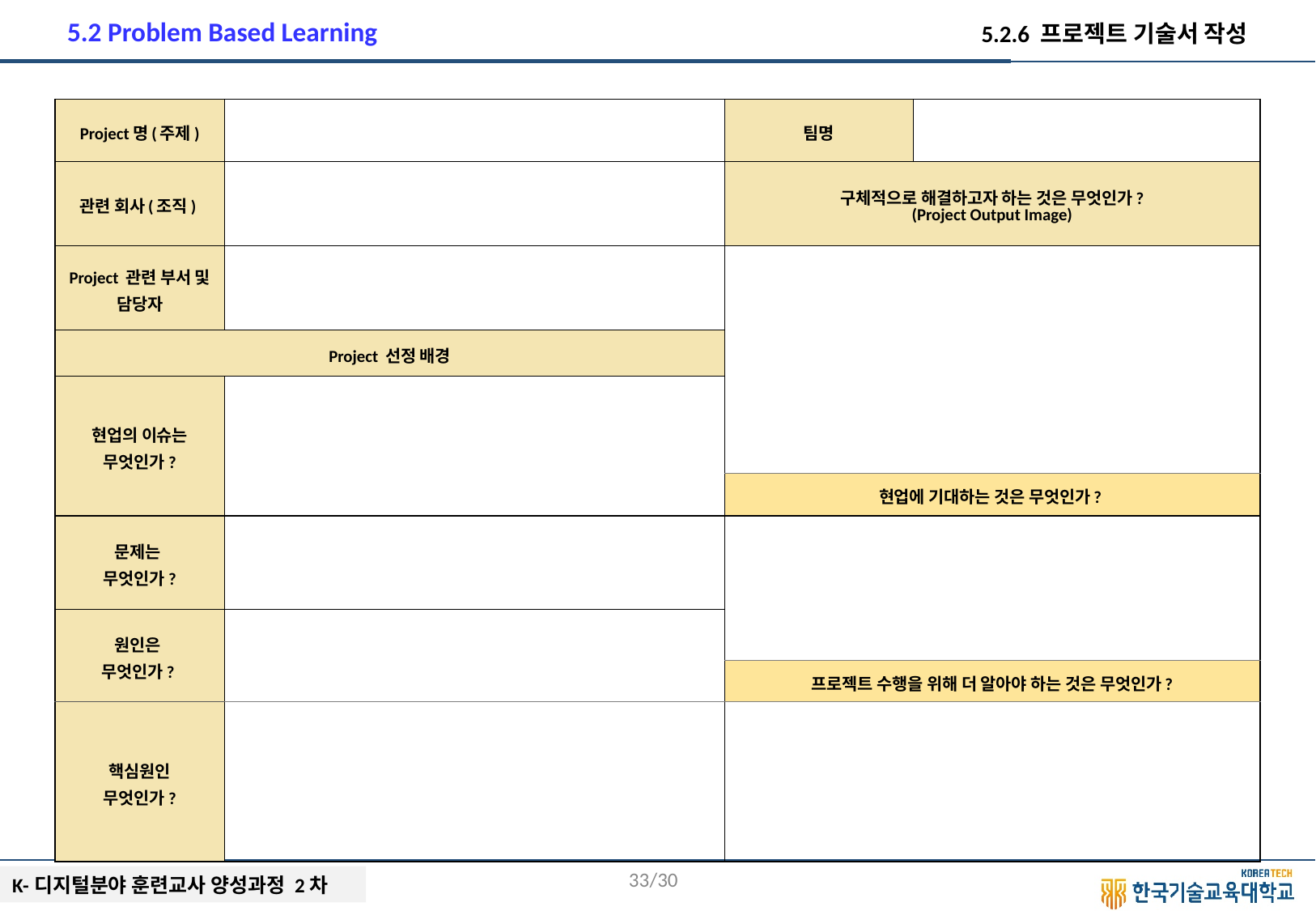

5.2 Problem Based Learning
5.2.6 프로젝트 기술서 작성
| Project명(주제) |  | 팀명 |  |
| --- | --- | --- | --- |
| 관련 회사(조직) |  | 구체적으로 해결하고자 하는 것은 무엇인가? (Project Output Image) |  |
| Project 관련 부서 및 담당자 |  |  |  |
| Project 선정 배경 |  |  |  |
| 현업의 이슈는 무엇인가? |  |  |  |
|  |  | 현업에 기대하는 것은 무엇인가? |  |
| 문제는 무엇인가? |  |  |  |
| 원인은 무엇인가? |  |  |  |
|  |  | 프로젝트 수행을 위해 더 알아야 하는 것은 무엇인가? |  |
| 핵심원인 무엇인가? |  |  |  |
33/30